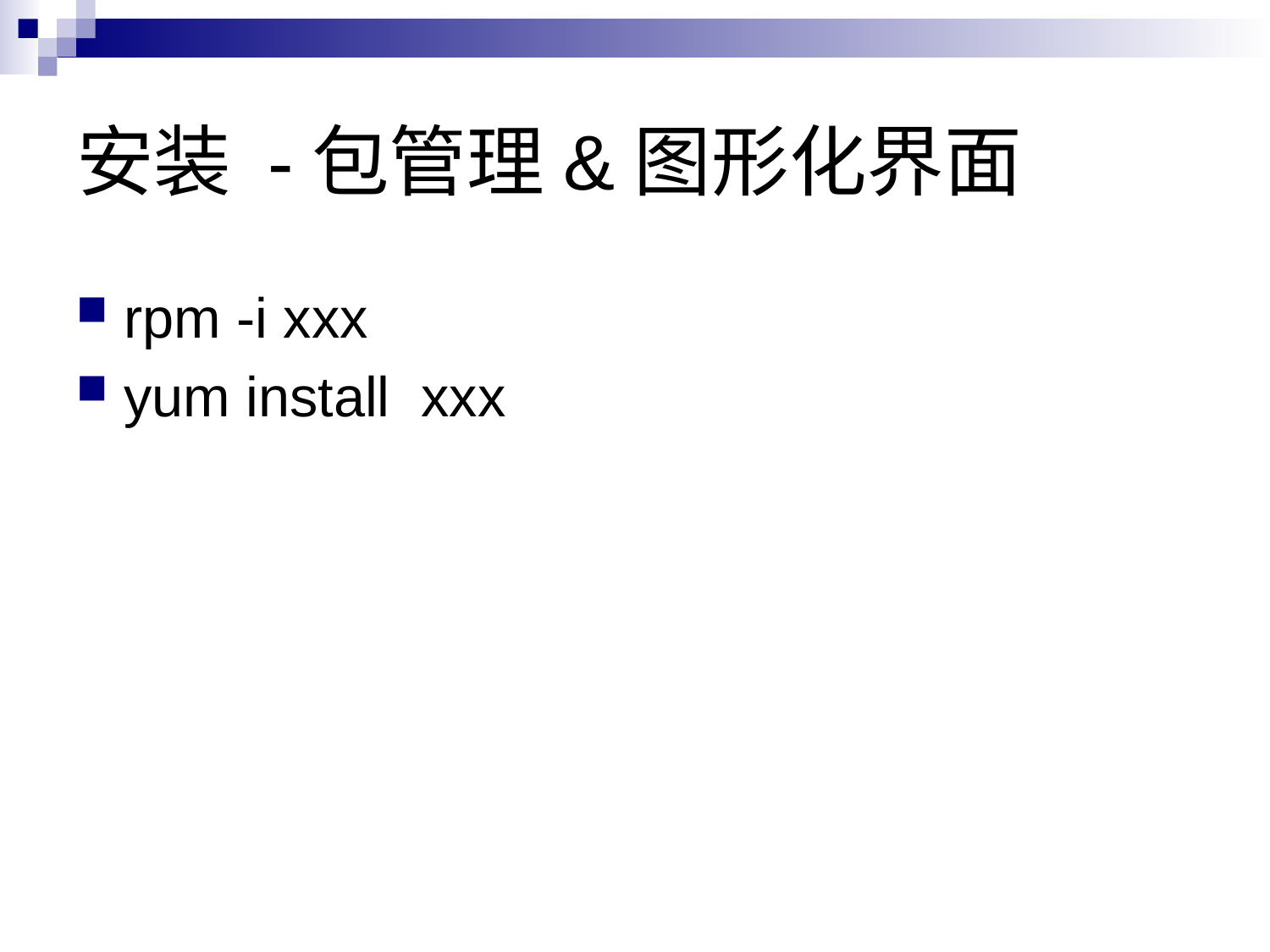

# 安装 -包管理&图形化界面
rpm -i xxx
yum install  xxx